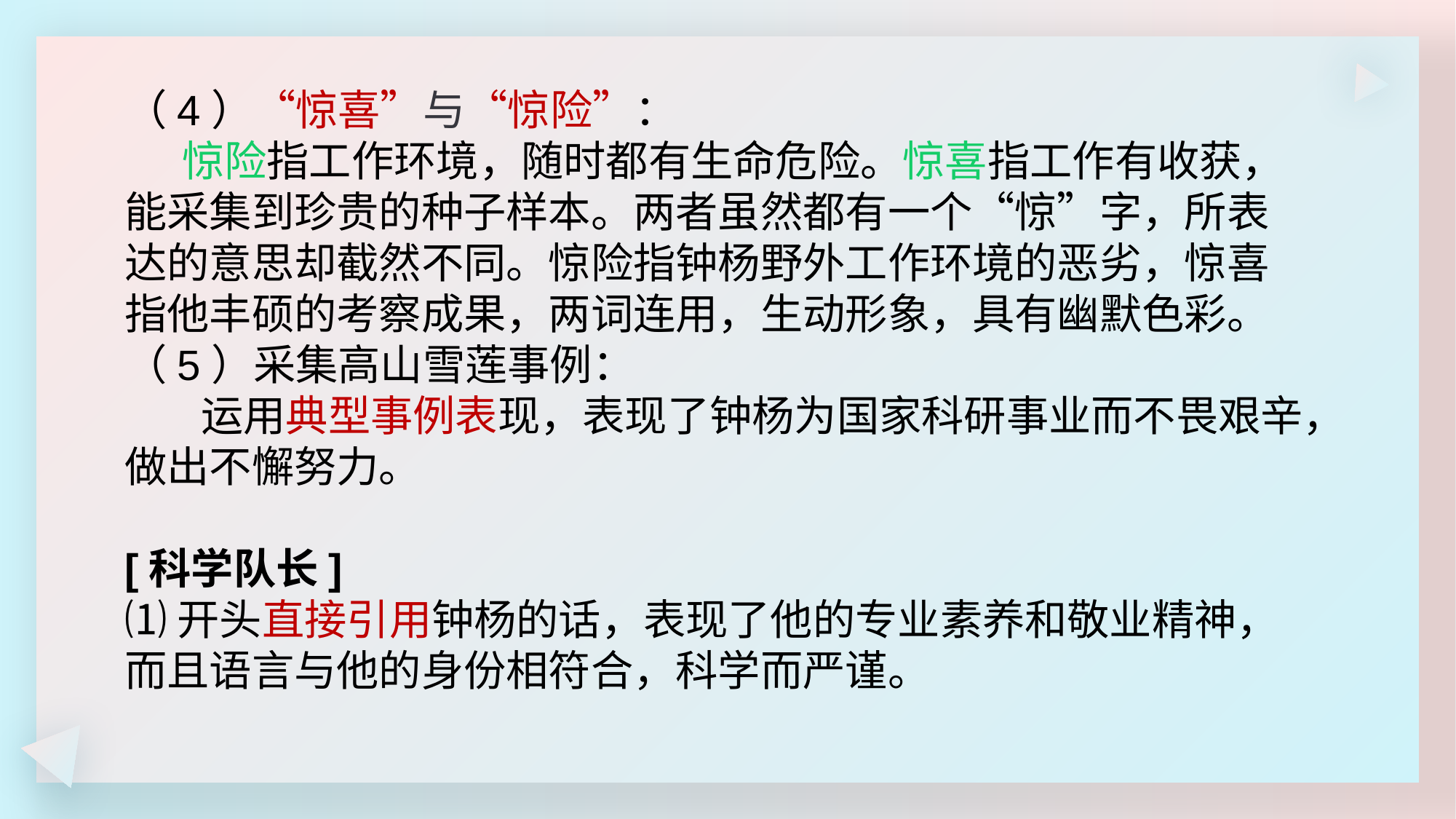

（4）“惊喜”与“惊险”：
     惊险指工作环境，随时都有生命危险。惊喜指工作有收获，能采集到珍贵的种子样本。两者虽然都有一个“惊”字，所表达的意思却截然不同。惊险指钟杨野外工作环境的恶劣，惊喜指他丰硕的考察成果，两词连用，生动形象，具有幽默色彩。
（5）采集高山雪莲事例：
       运用典型事例表现，表现了钟杨为国家科研事业而不畏艰辛，做出不懈努力。

[科学队长]
⑴开头直接引用钟杨的话，表现了他的专业素养和敬业精神，而且语言与他的身份相符合，科学而严谨。